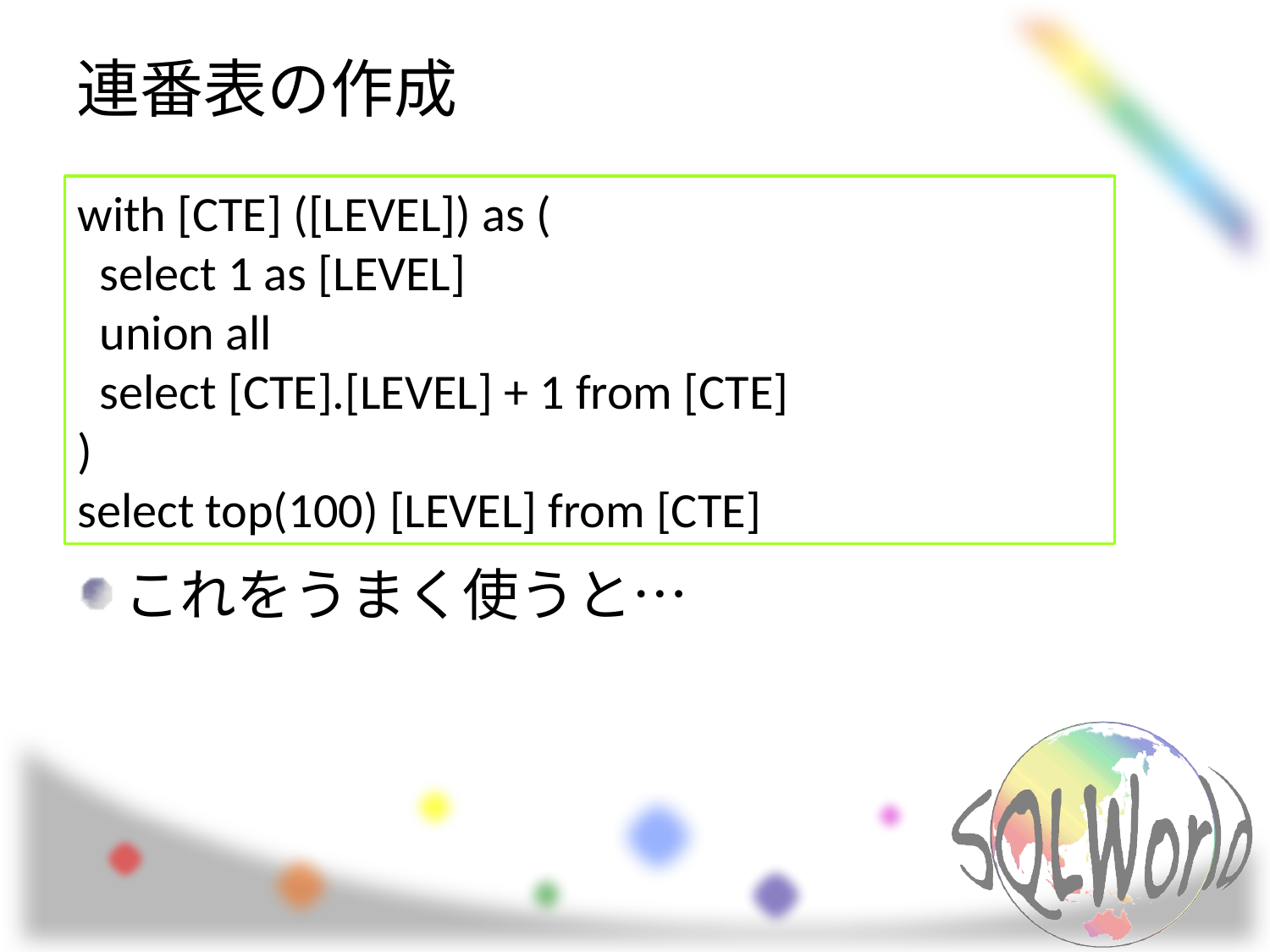

# 連番表の作成

これをうまく使うと…

with [CTE] ([LEVEL]) as (
  select 1 as [LEVEL]
  union all
  select [CTE].[LEVEL] + 1 from [CTE]
)
select top(100) [LEVEL] from [CTE]